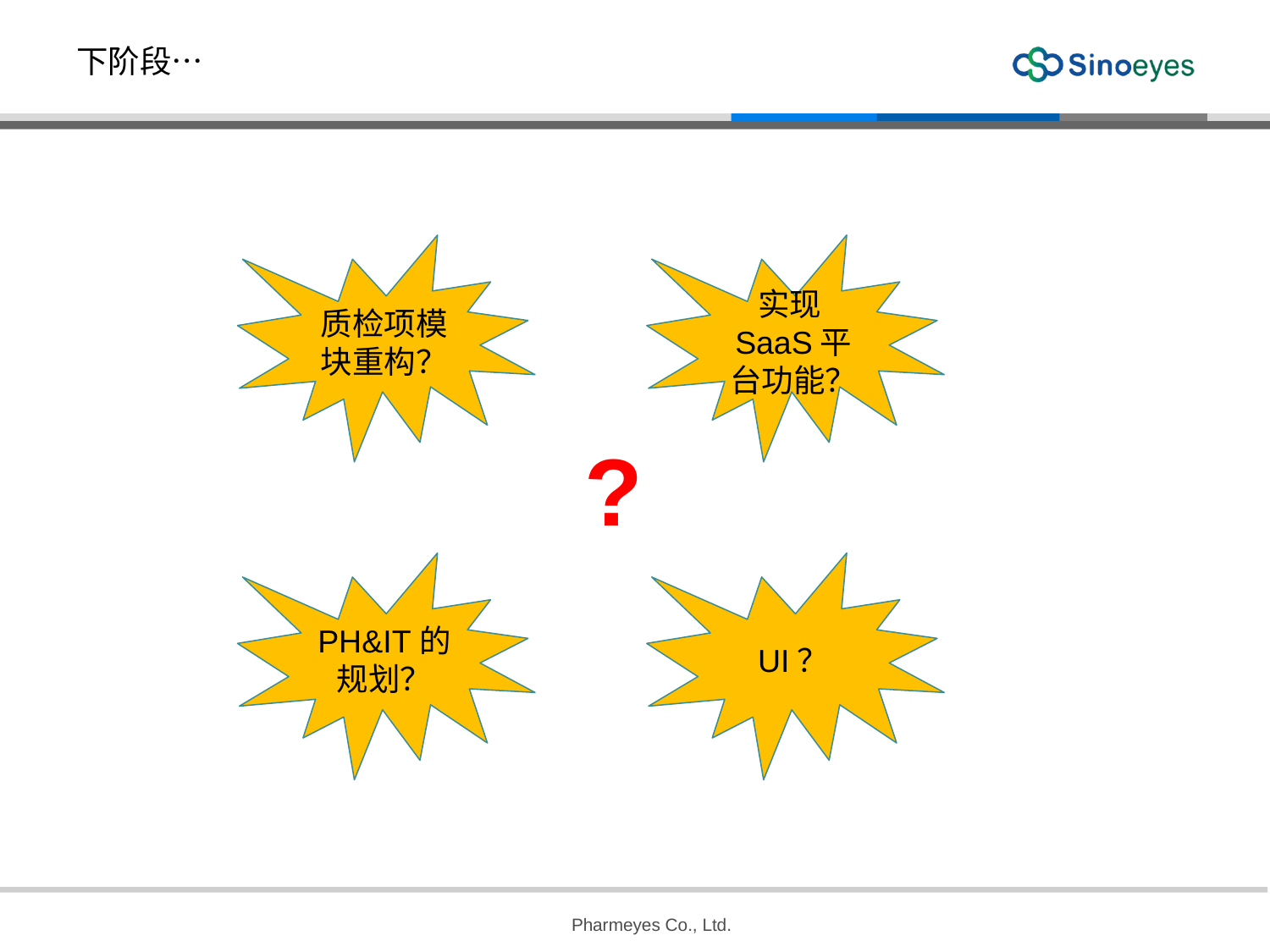

# 下阶段…
质检项模块重构？
实现SaaS平台功能？
?
PH&IT的规划？
UI？